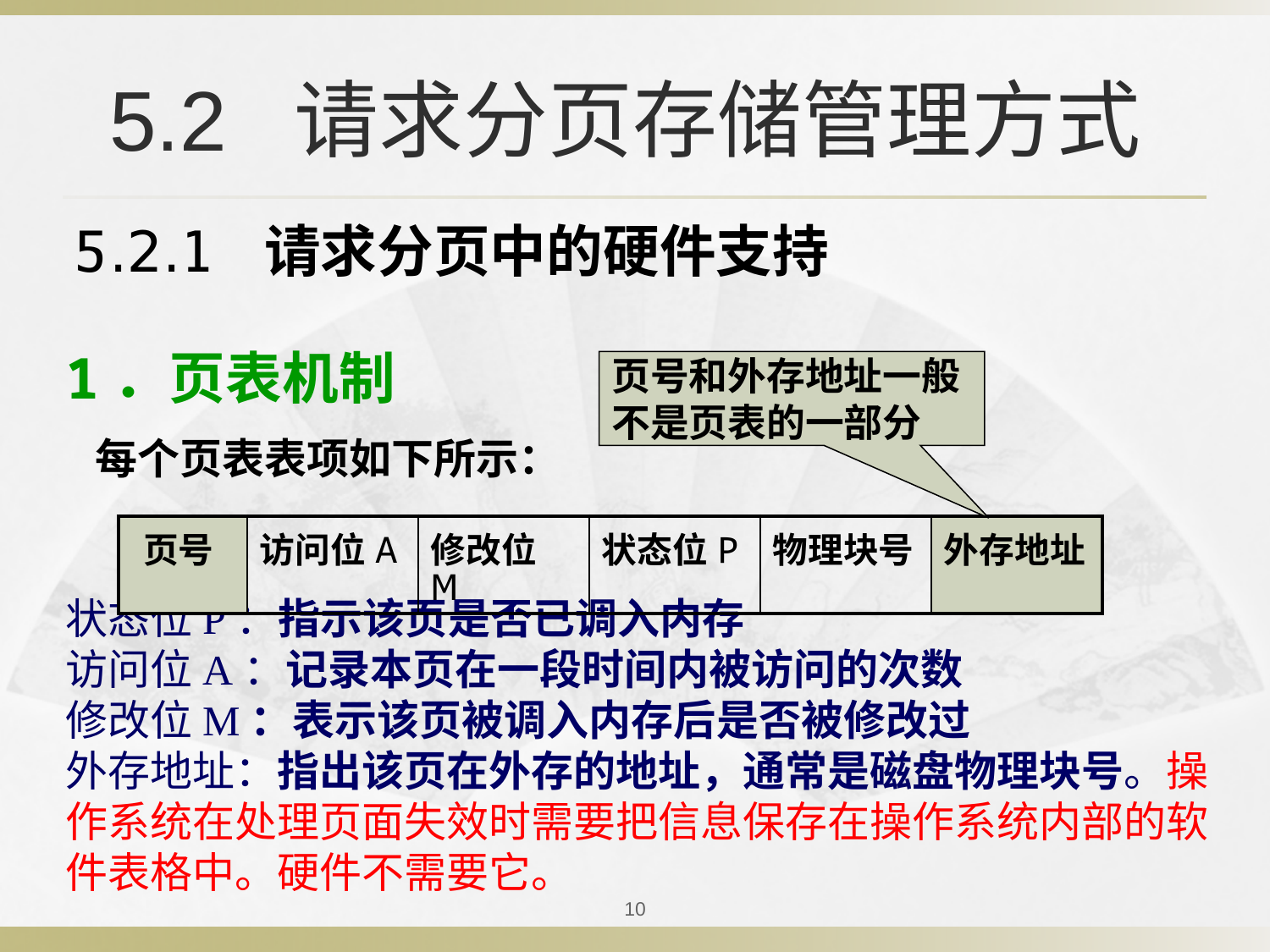

# 5.2  请求分页存储管理方式
5.2.1  请求分页中的硬件支持
1．页表机制
页号和外存地址一般不是页表的一部分
每个页表表项如下所示：
| 页号 | 访问位A | 修改位M | 状态位P | 物理块号 | 外存地址 |
| --- | --- | --- | --- | --- | --- |
状态位P：指示该页是否已调入内存
访问位A：记录本页在一段时间内被访问的次数
修改位M：表示该页被调入内存后是否被修改过
外存地址：指出该页在外存的地址，通常是磁盘物理块号。操作系统在处理页面失效时需要把信息保存在操作系统内部的软件表格中。硬件不需要它。
10